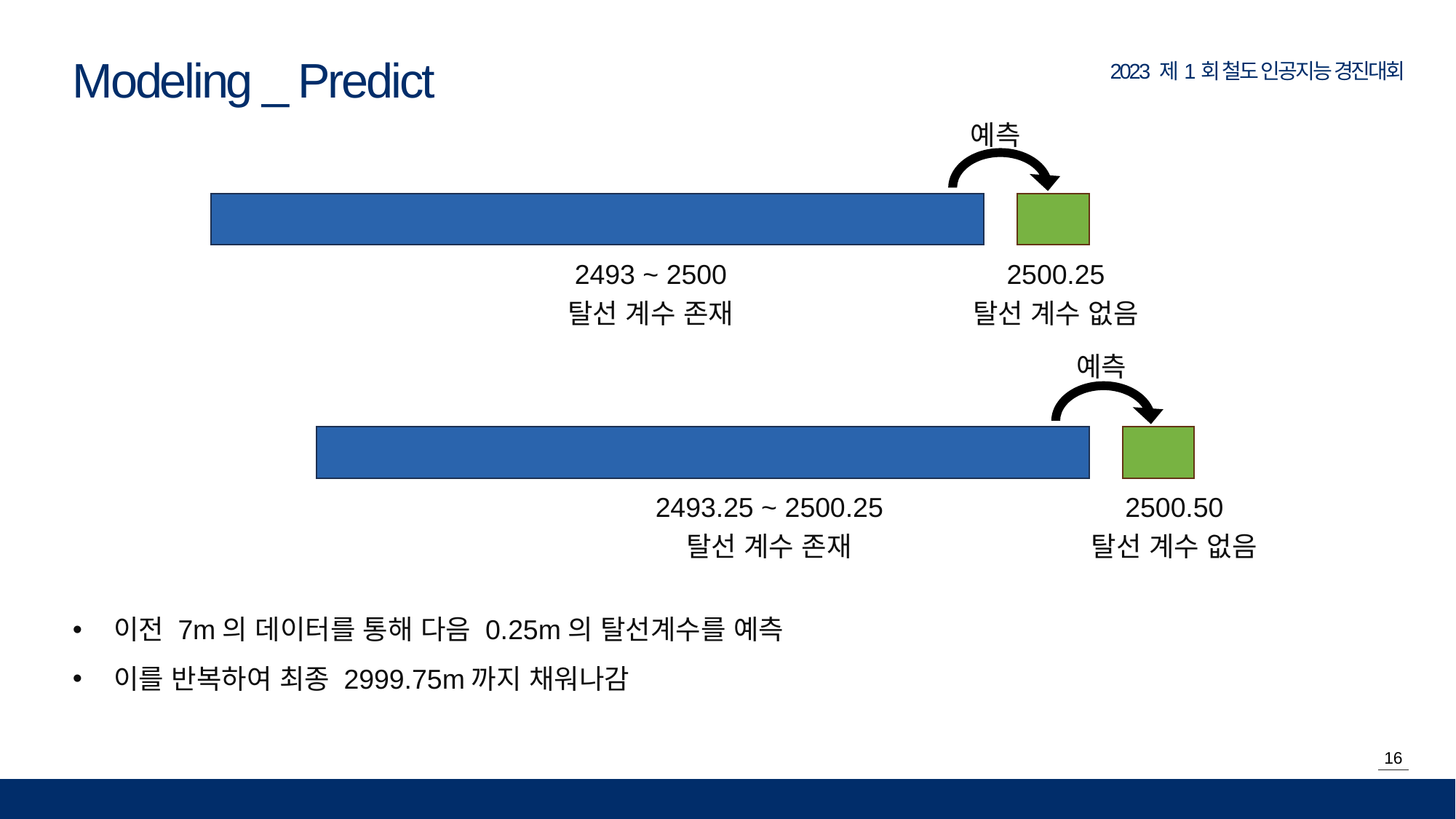

Modeling _ Predict
예측

2493 ~ 2500
탈선 계수 존재
2500.25
탈선 계수 없음
예측

2493.25 ~ 2500.25
탈선 계수 존재
2500.50
탈선 계수 없음
이전 7m의 데이터를 통해 다음 0.25m의 탈선계수를 예측
이를 반복하여 최종 2999.75m까지 채워나감